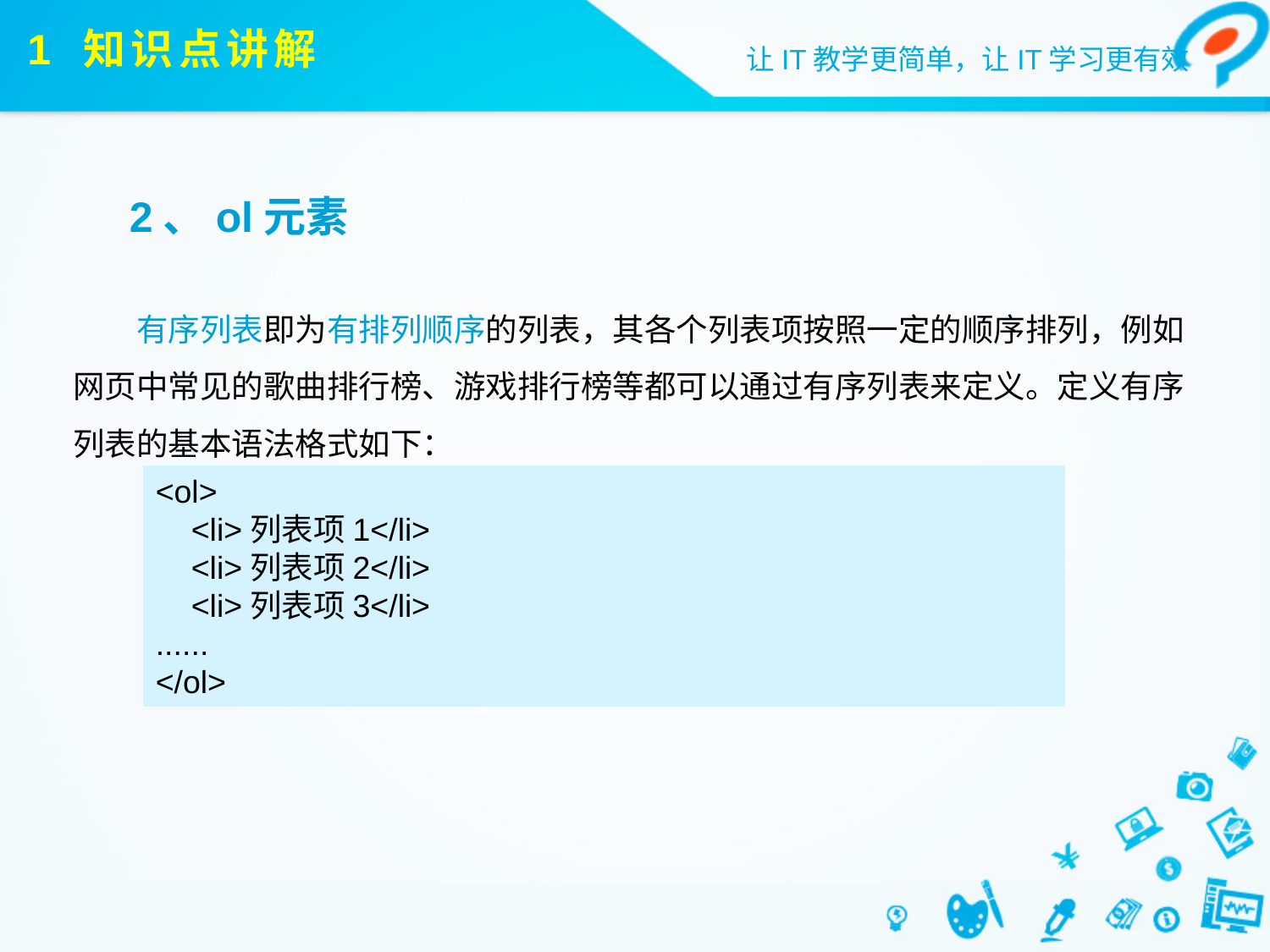

# 1 知识点讲解
2、ol元素
有序列表即为有排列顺序的列表，其各个列表项按照一定的顺序排列，例如网页中常见的歌曲排行榜、游戏排行榜等都可以通过有序列表来定义。定义有序列表的基本语法格式如下：
<ol>
    <li>列表项1</li>
    <li>列表项2</li>
    <li>列表项3</li>
......
</ol>